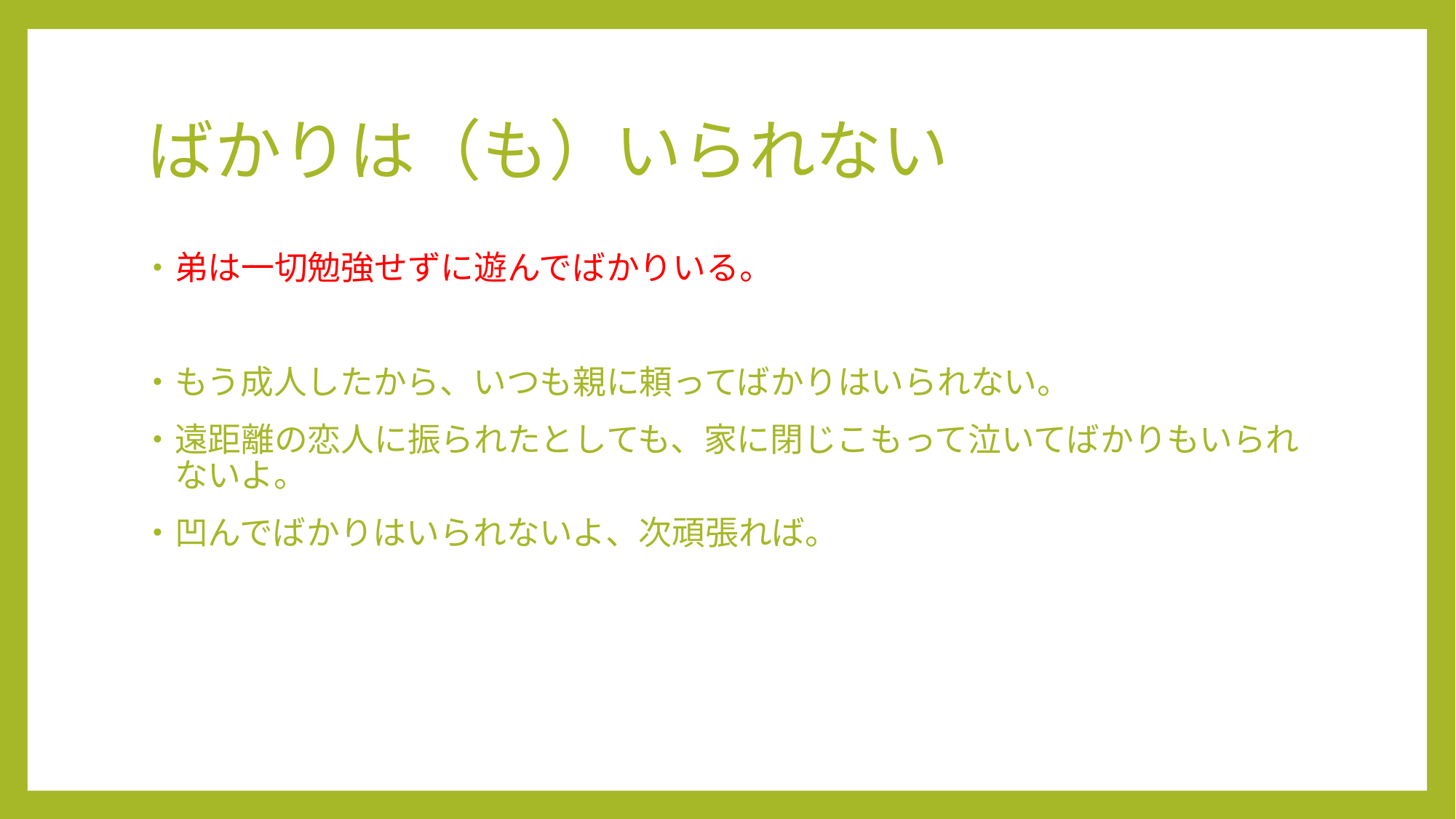

# ばかりは（も）いられない
弟は一切勉強せずに遊んでばかりいる。

もう成人したから、いつも親に頼ってばかりはいられない。
遠距離の恋人に振られたとしても、家に閉じこもって泣いてばかりもいられないよ。
凹んでばかりはいられないよ、次頑張れば。